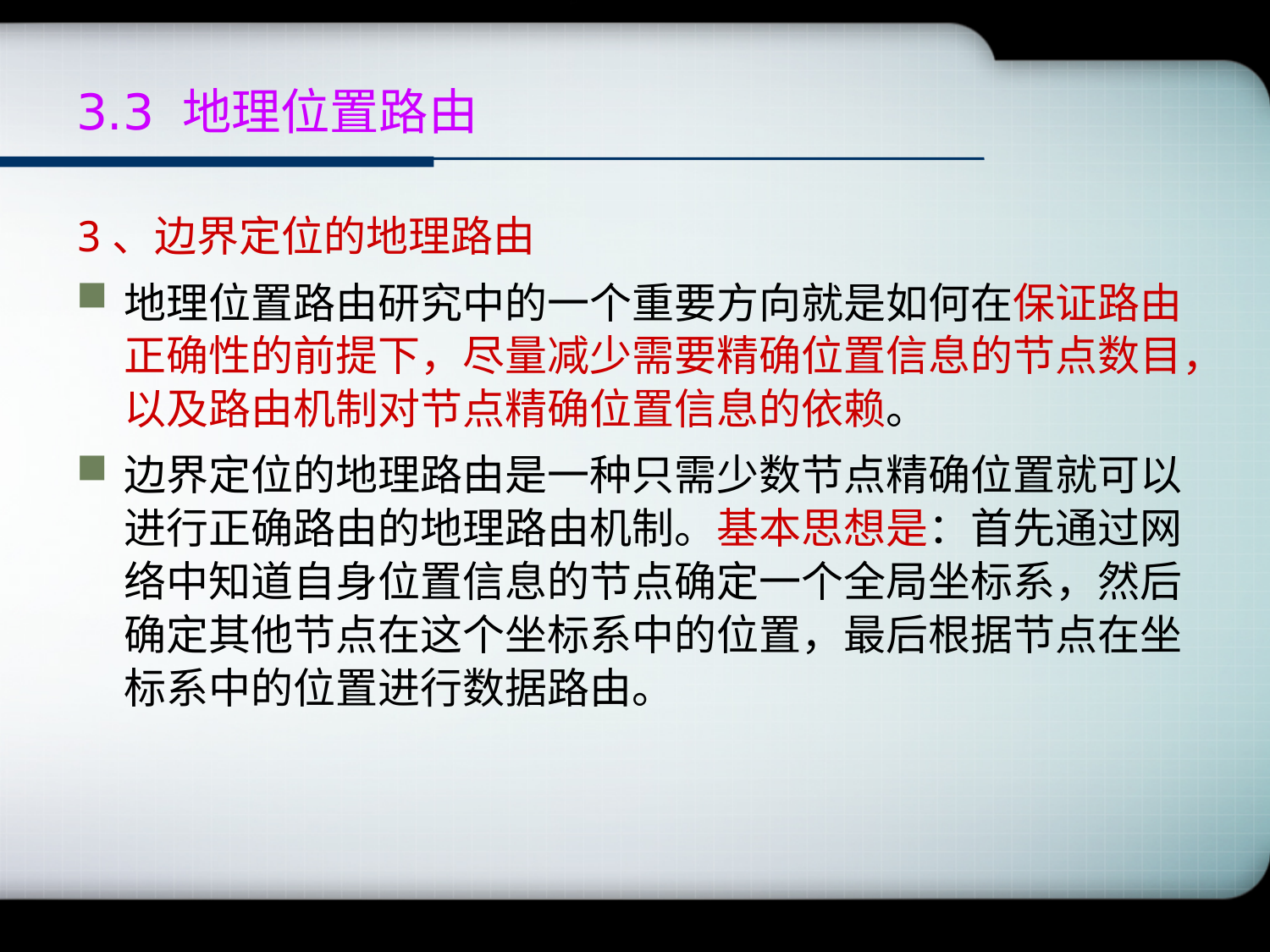

# 3.3 地理位置路由
3、边界定位的地理路由
地理位置路由研究中的一个重要方向就是如何在保证路由正确性的前提下，尽量减少需要精确位置信息的节点数目，以及路由机制对节点精确位置信息的依赖。
边界定位的地理路由是一种只需少数节点精确位置就可以进行正确路由的地理路由机制。基本思想是：首先通过网络中知道自身位置信息的节点确定一个全局坐标系，然后确定其他节点在这个坐标系中的位置，最后根据节点在坐标系中的位置进行数据路由。